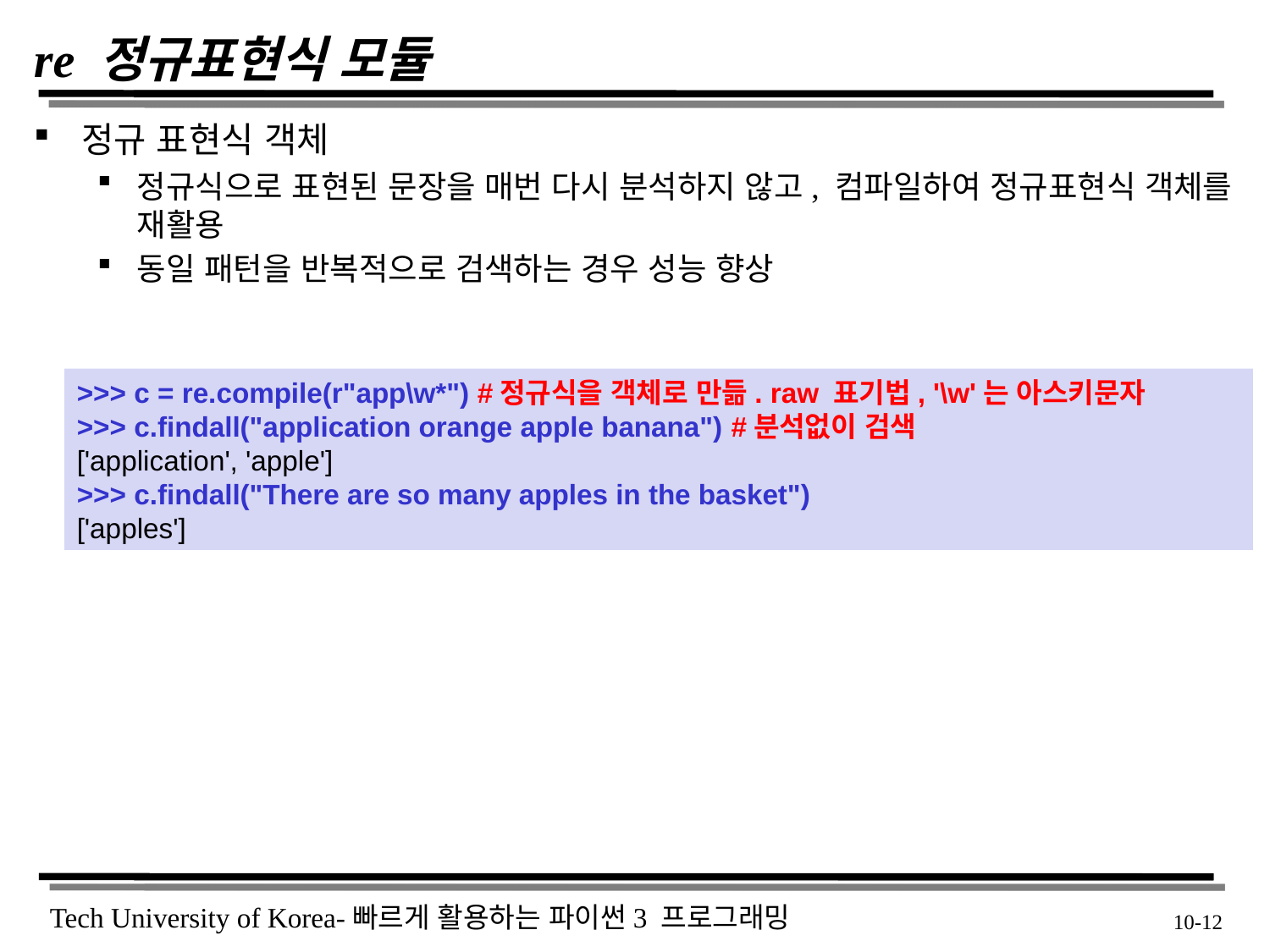

# re 정규표현식 모듈
정규 표현식 객체
정규식으로 표현된 문장을 매번 다시 분석하지 않고, 컴파일하여 정규표현식 객체를 재활용
동일 패턴을 반복적으로 검색하는 경우 성능 향상

>>> c = re.compile(r"app\w*") #정규식을 객체로 만듦. raw 표기법, '\w'는 아스키문자
>>> c.findall("application orange apple banana") #분석없이 검색
['application', 'apple']
>>> c.findall("There are so many apples in the basket")
['apples']
 10-12